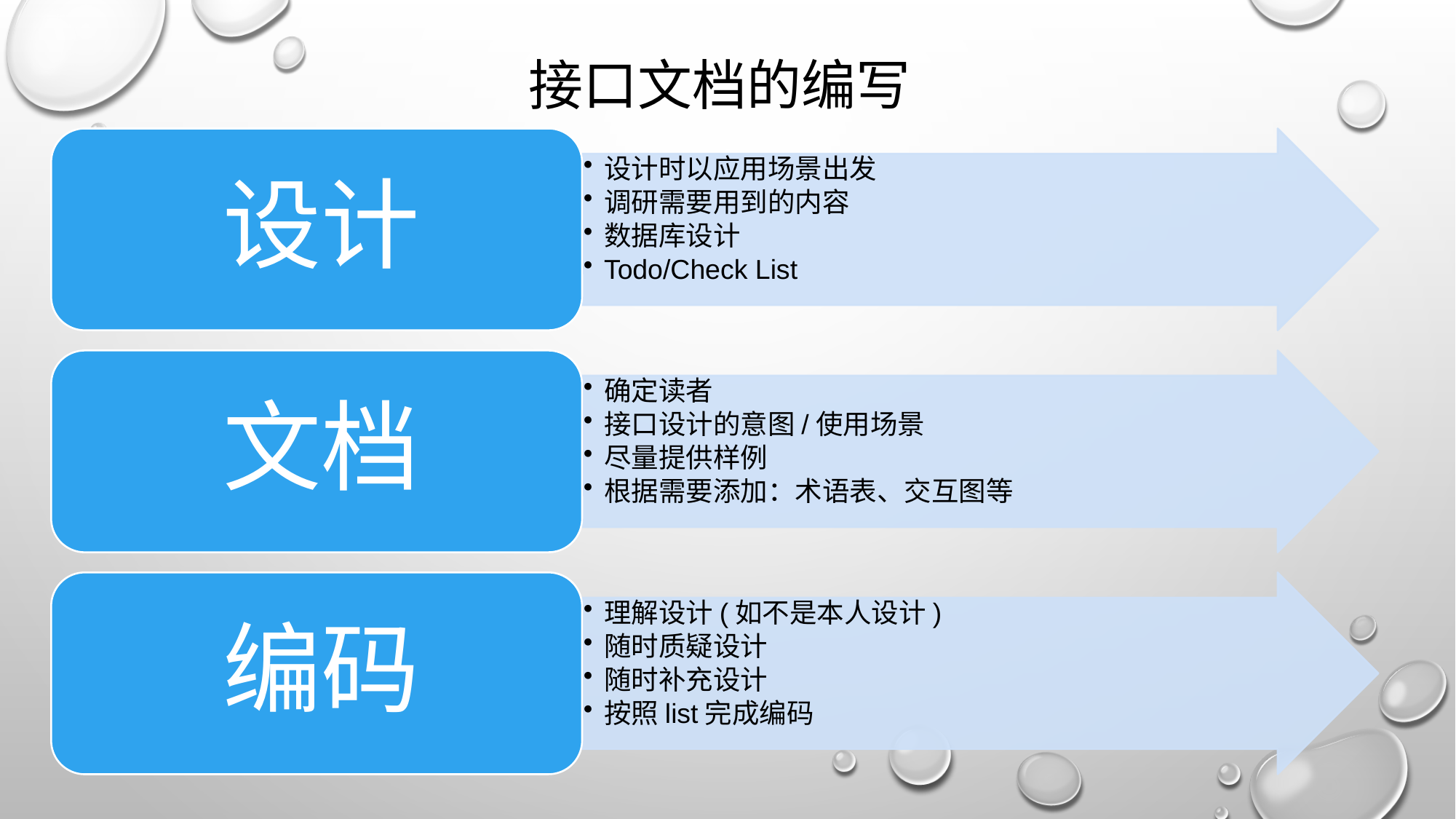

# 接口文档的编写
设计时以应用场景出发
调研需要用到的内容
数据库设计
Todo/Check List
设计
确定读者
接口设计的意图/使用场景
尽量提供样例
根据需要添加：术语表、交互图等
文档
理解设计(如不是本人设计)
随时质疑设计
随时补充设计
按照list完成编码
编码